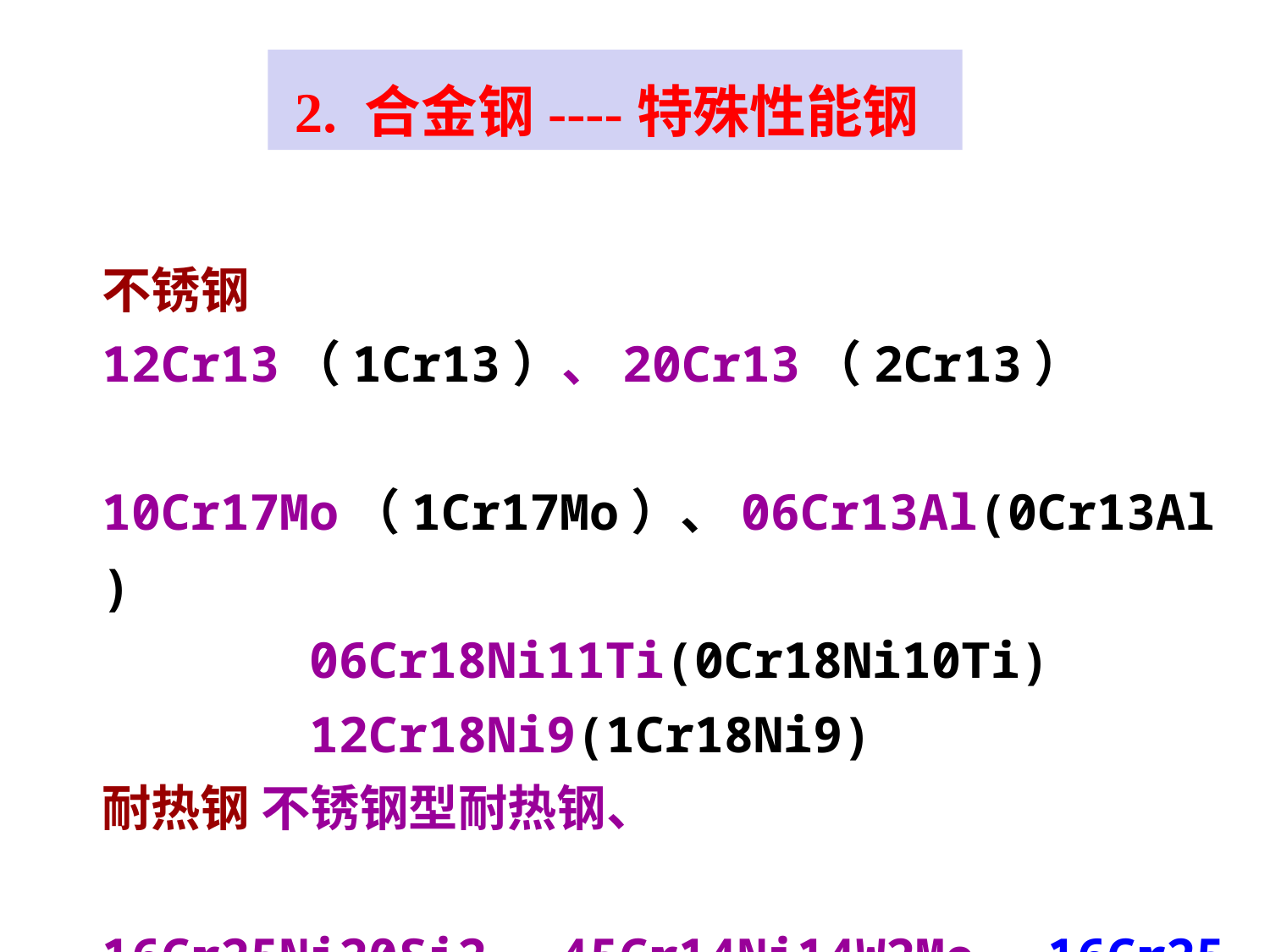

2. 合金钢----特殊性能钢
不锈钢 12Cr13（1Cr13）、20Cr13（2Cr13）
       10Cr17Mo（1Cr17Mo）、06Cr13Al(0Cr13Al)
       06Cr18Ni11Ti(0Cr18Ni10Ti)
       12Cr18Ni9(1Cr18Ni9)
耐热钢 不锈钢型耐热钢、
       16Cr25Ni20Si2、45Cr14Ni14W2Mo、16Cr25N
       07Cr17Ni7Al、11Cr11MoV、42Cr9Si2、
耐磨钢 ZGMn13-1、 ZGMn13-3、